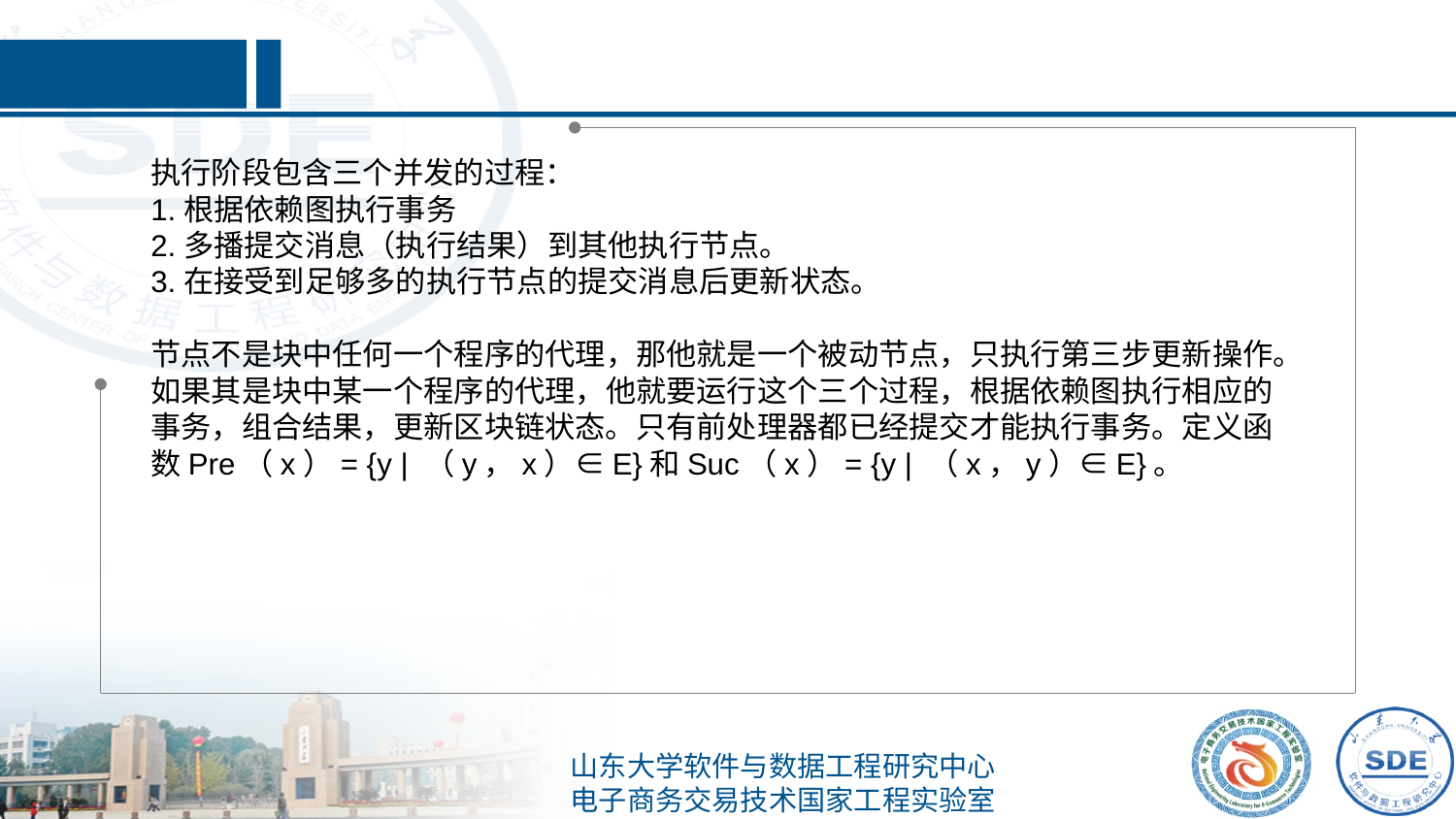

执行阶段包含三个并发的过程：
1.根据依赖图执行事务
2.多播提交消息（执行结果）到其他执行节点。
3.在接受到足够多的执行节点的提交消息后更新状态。

节点不是块中任何一个程序的代理，那他就是一个被动节点，只执行第三步更新操作。
如果其是块中某一个程序的代理，他就要运行这个三个过程，根据依赖图执行相应的事务，组合结果，更新区块链状态。只有前处理器都已经提交才能执行事务。定义函数Pre（x）= {y | （y，x）∈E}和Suc（x）= {y | （x，y）∈E}。